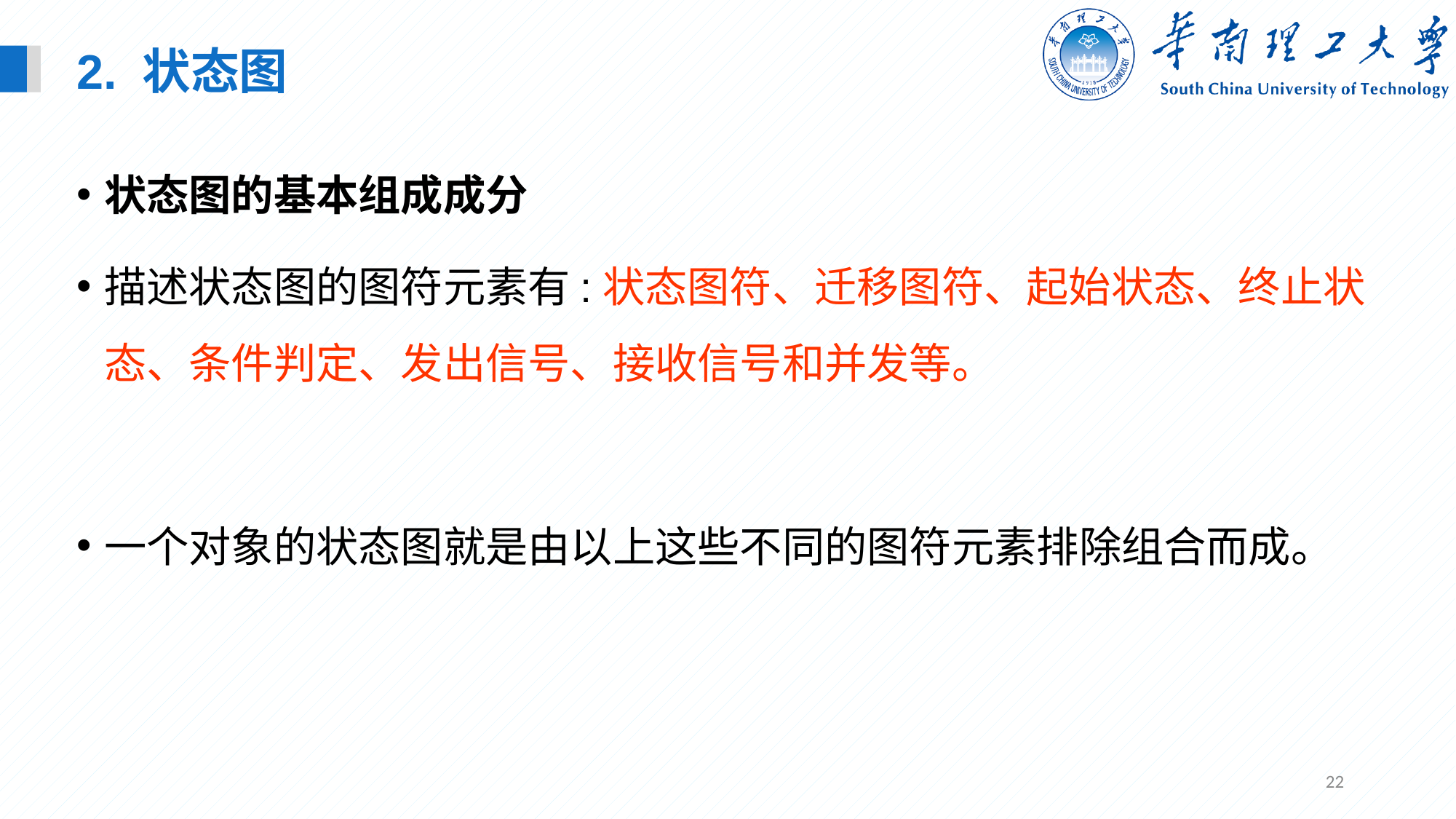

2. 状态图
状态图的基本组成成分
描述状态图的图符元素有:状态图符、迁移图符、起始状态、终止状态、条件判定、发出信号、接收信号和并发等。

一个对象的状态图就是由以上这些不同的图符元素排除组合而成。
22